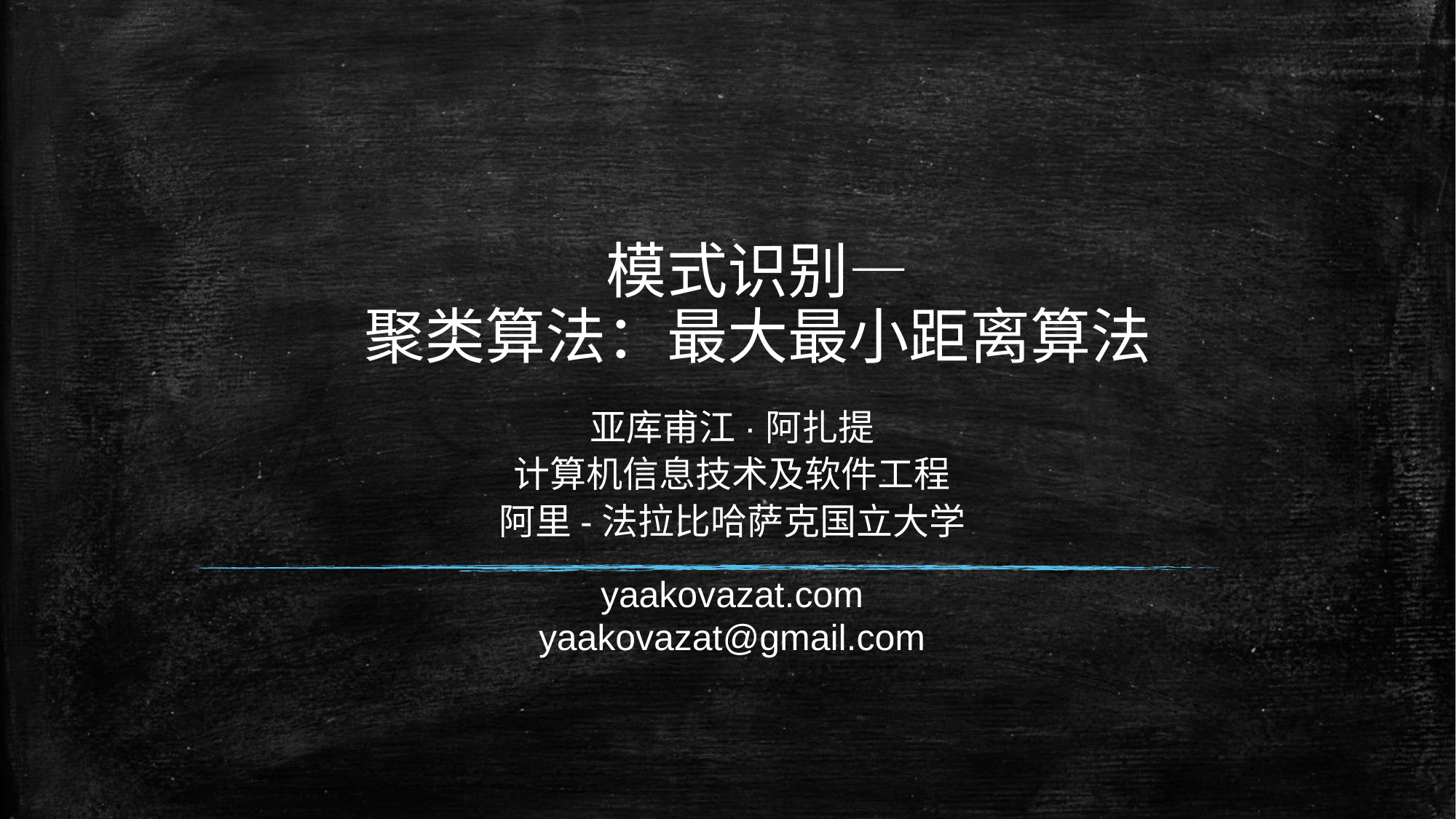

# 模式识别— 聚类算法：最大最小距离算法
亚库甫江·阿扎提
计算机信息技术及软件工程
阿里-法拉比哈萨克国立大学
yaakovazat.com
yaakovazat@gmail.com